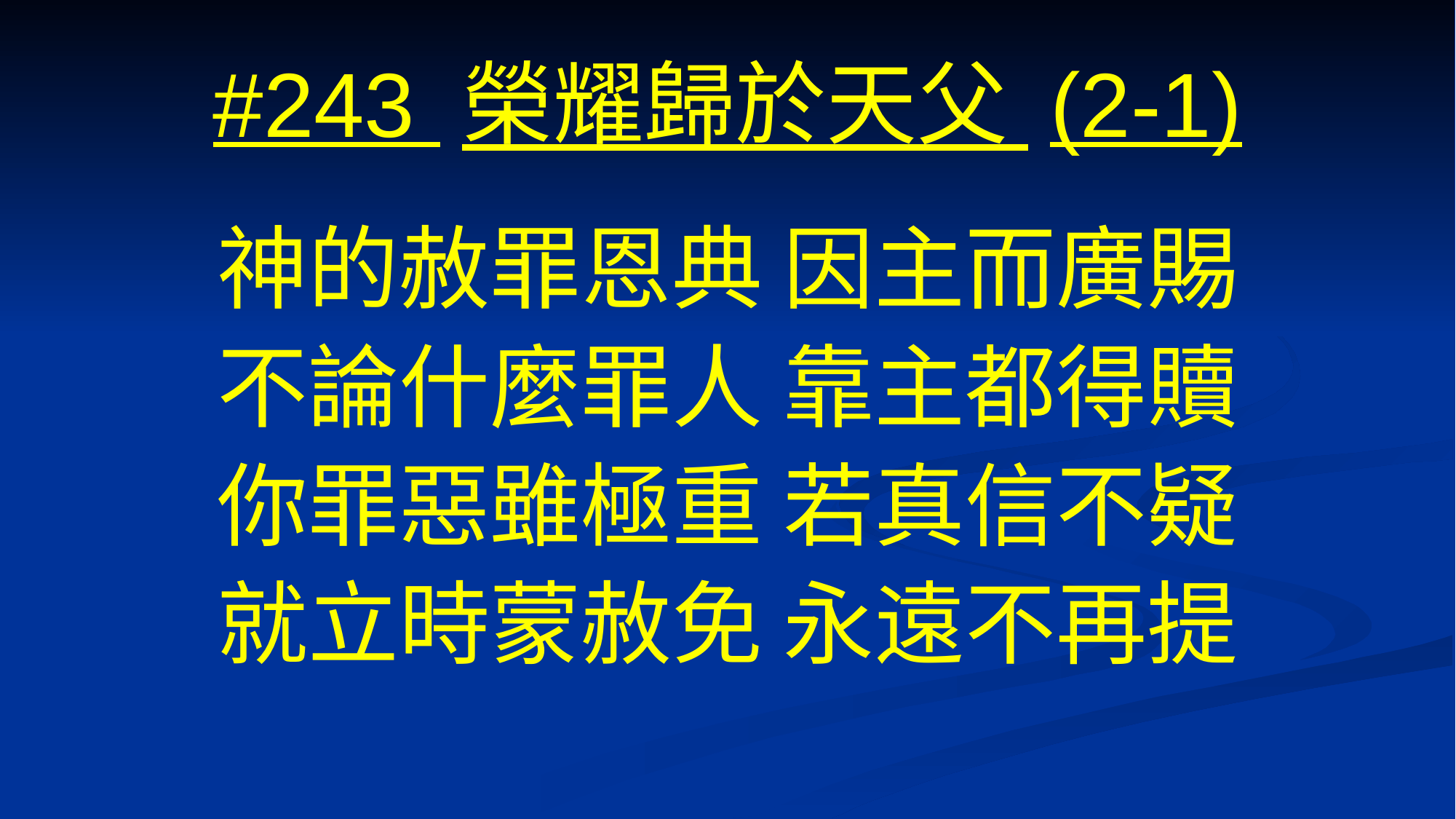

# #243 榮耀歸於天父 (2-1)
神的赦罪恩典 因主而廣賜
不論什麼罪人 靠主都得贖
你罪惡雖極重 若真信不疑
就立時蒙赦免 永遠不再提